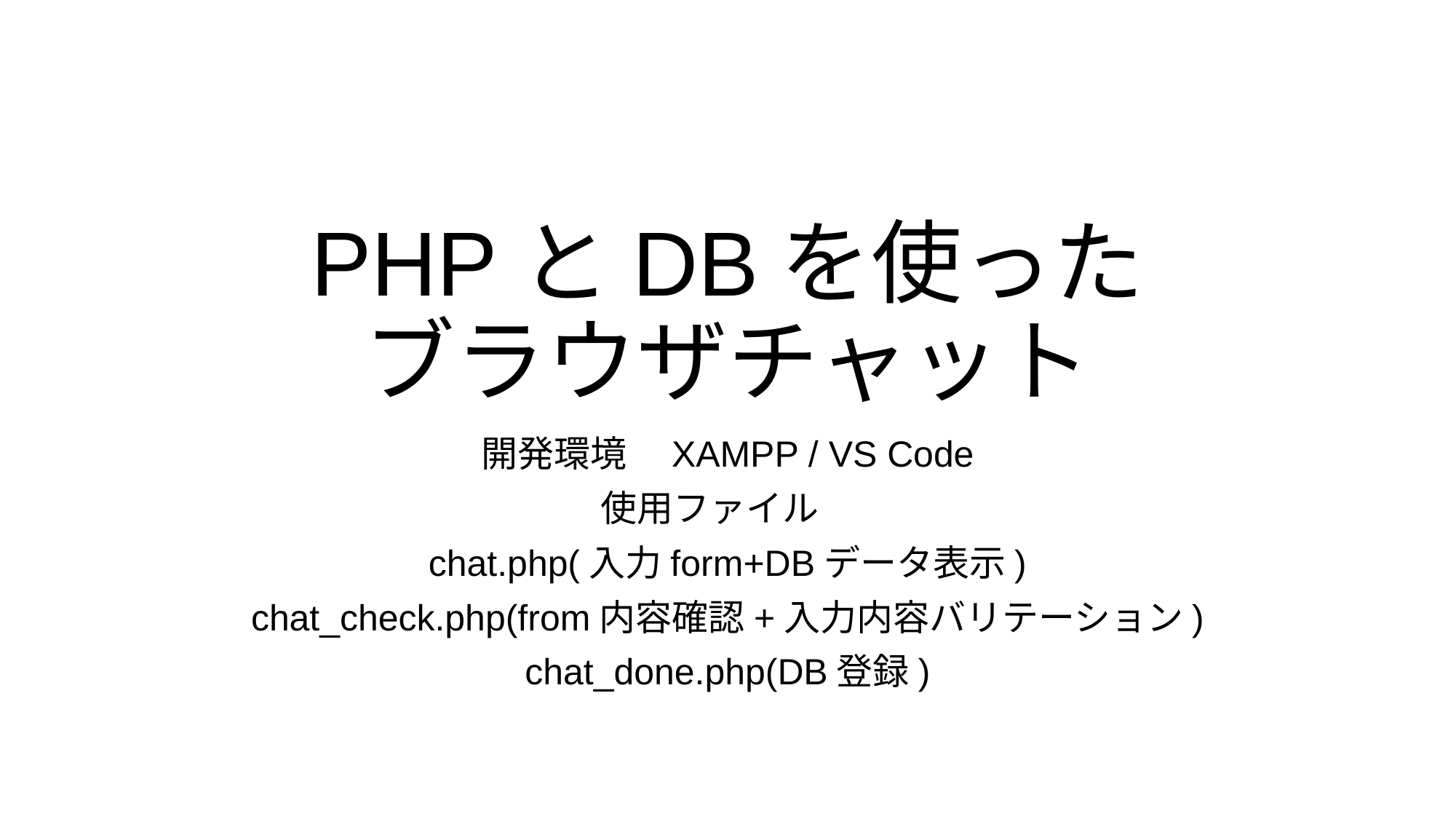

# PHPとDBを使った ブラウザチャット
開発環境　XAMPP / VS Code
使用ファイル
chat.php(入力form+DBデータ表示)
chat_check.php(from内容確認+入力内容バリテーション)
chat_done.php(DB登録)